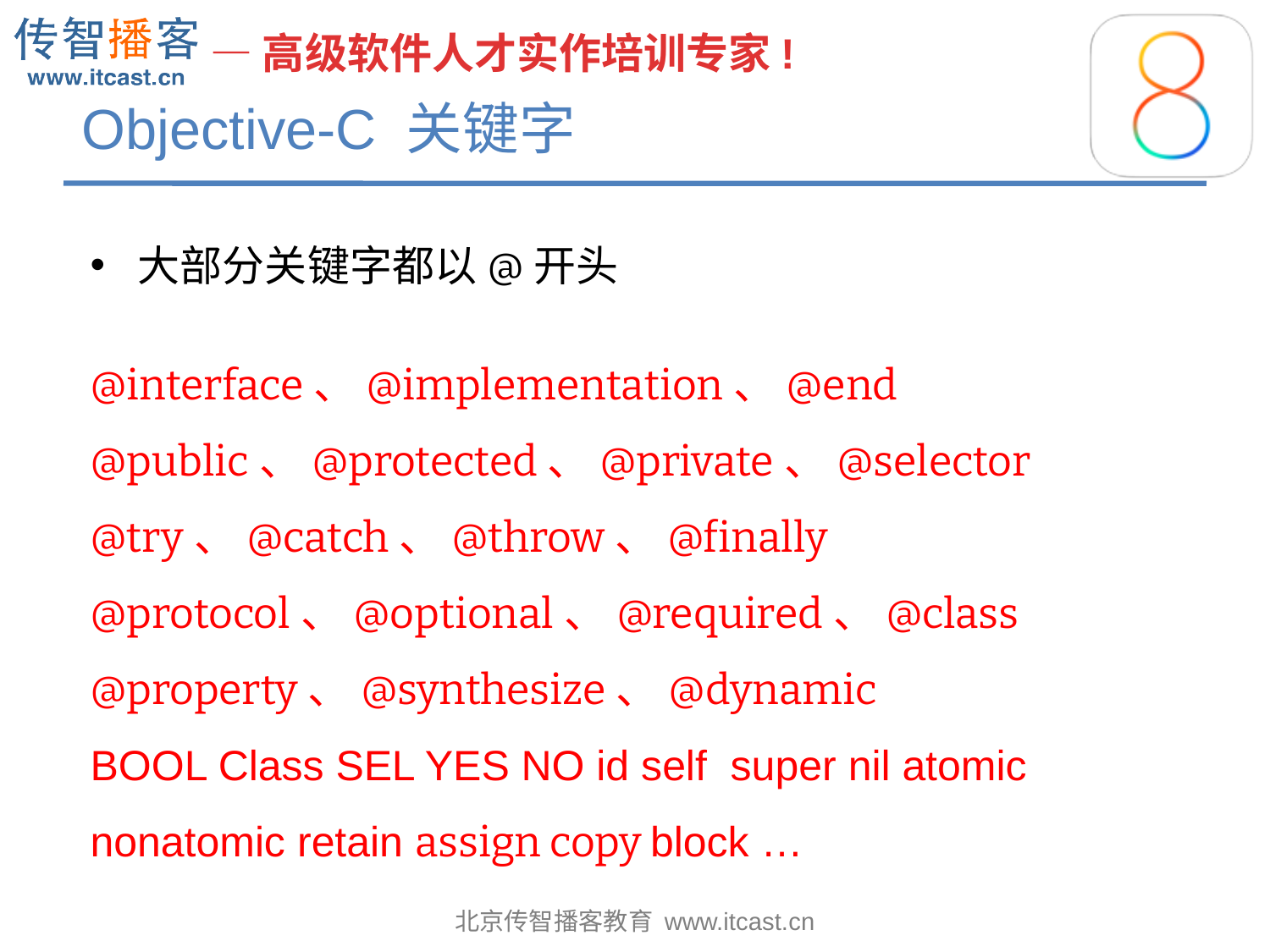

# Objective-C 关键字
大部分关键字都以@开头

@interface、@implementation、@end
@public、@protected、@private、@selector
@try、@catch、@throw、@finally
@protocol、@optional、@required、@class
@property、@synthesize、@dynamic
BOOL Class SEL YES NO id self  super nil atomic nonatomic retain assign copy block …